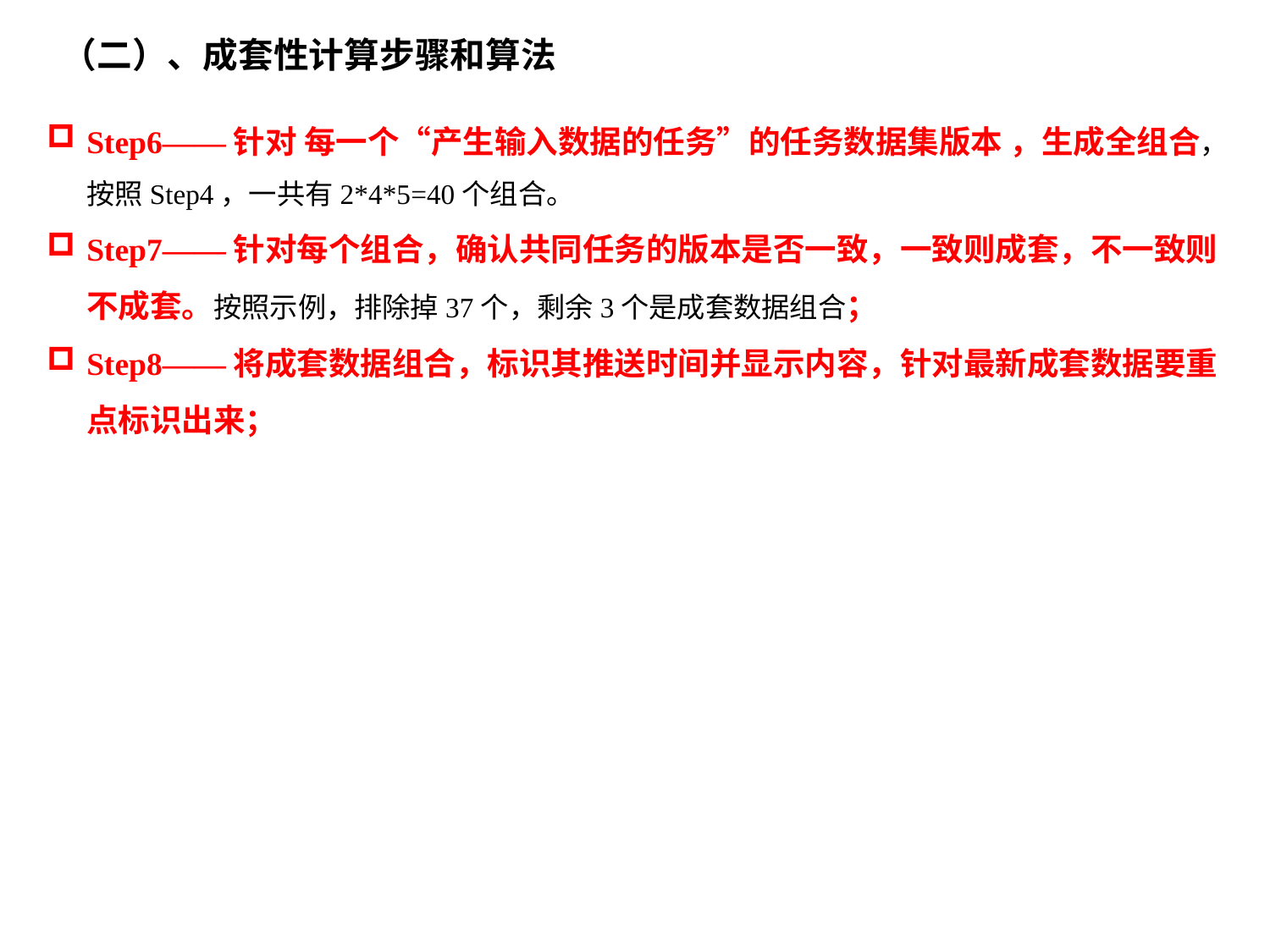

（二）、成套性计算步骤和算法
Step6——针对 每一个“产生输入数据的任务”的任务数据集版本 ，生成全组合，按照Step4，一共有2*4*5=40个组合。
Step7——针对每个组合，确认共同任务的版本是否一致，一致则成套，不一致则不成套。按照示例，排除掉37个，剩余3个是成套数据组合；
Step8——将成套数据组合，标识其推送时间并显示内容，针对最新成套数据要重点标识出来；